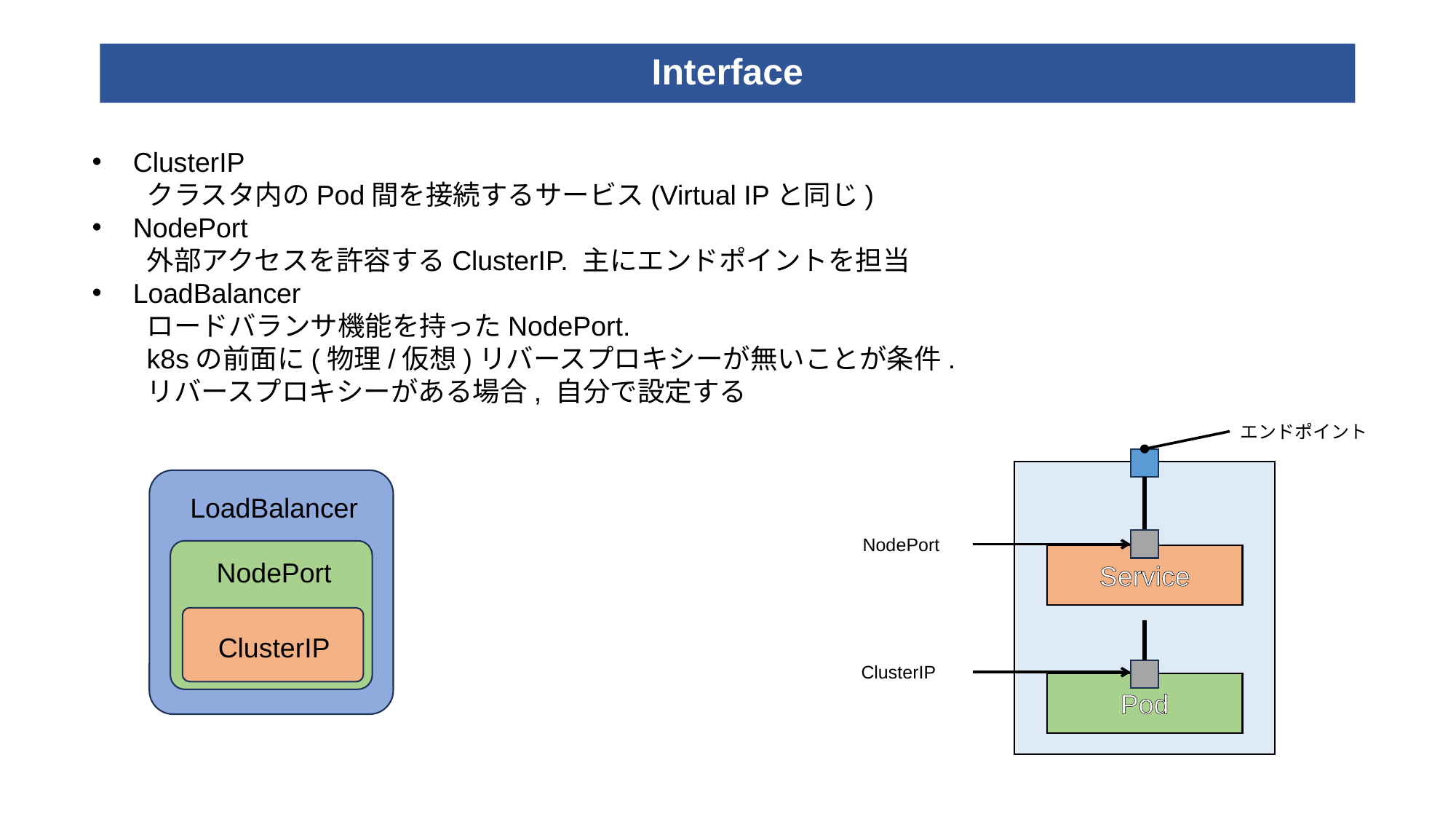

Interface
ClusterIP
クラスタ内のPod間を接続するサービス(Virtual IPと同じ)
NodePort
外部アクセスを許容するClusterIP. 主にエンドポイントを担当
LoadBalancer
ロードバランサ機能を持ったNodePort.
k8sの前面に(物理/仮想)リバースプロキシーが無いことが条件.
リバースプロキシーがある場合, 自分で設定する
エンドポイント

LoadBalancer
NodePort

Service
NodePort

ClusterIP
ClusterIP

Pod